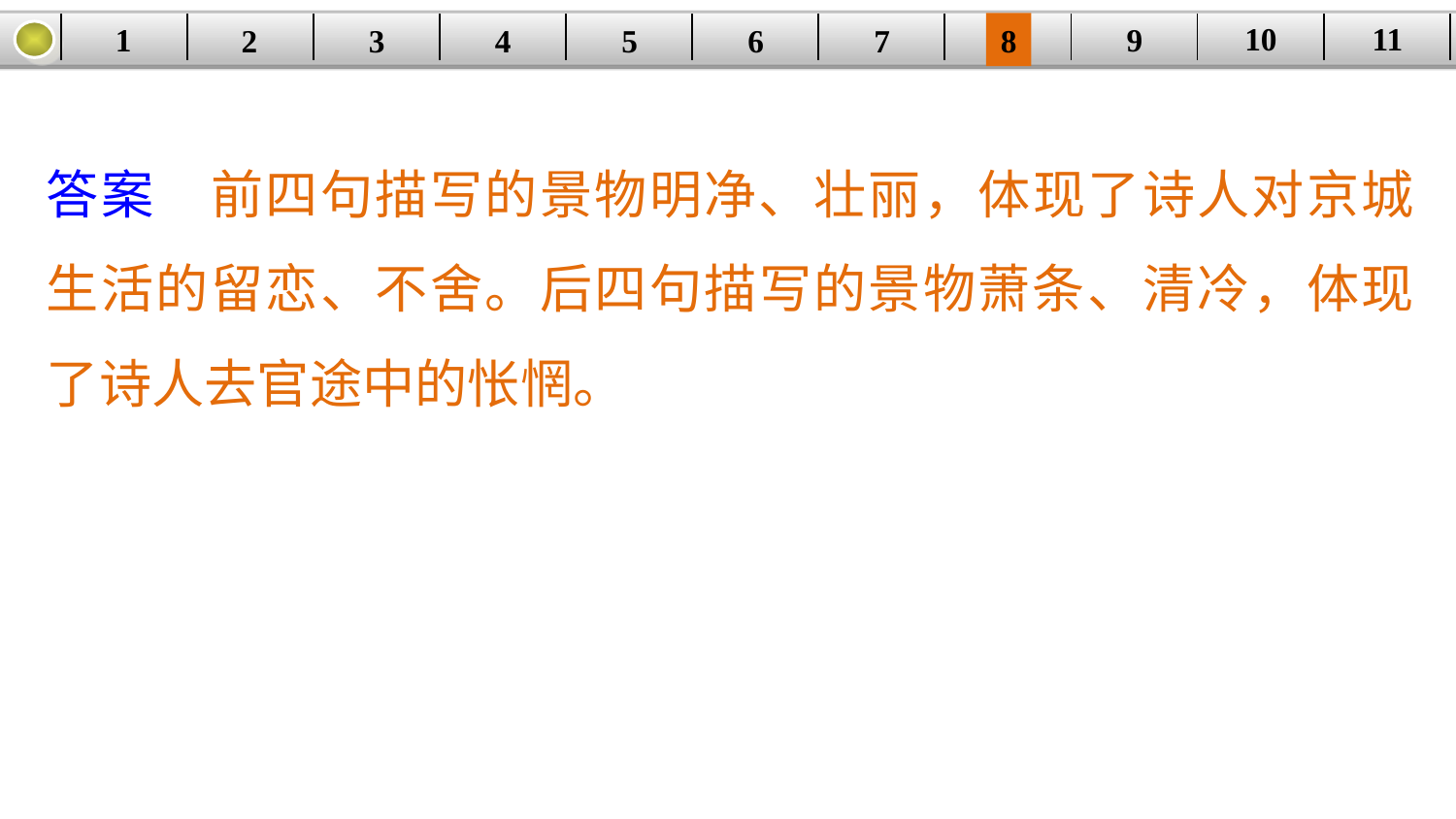

10

11
9
1
3
4
5
6
8
2
|  |  |  |  |  |  |  |  |  |  |  |
| --- | --- | --- | --- | --- | --- | --- | --- | --- | --- | --- |
7

答案　前四句描写的景物明净、壮丽，体现了诗人对京城生活的留恋、不舍。后四句描写的景物萧条、清冷，体现了诗人去官途中的怅惘。